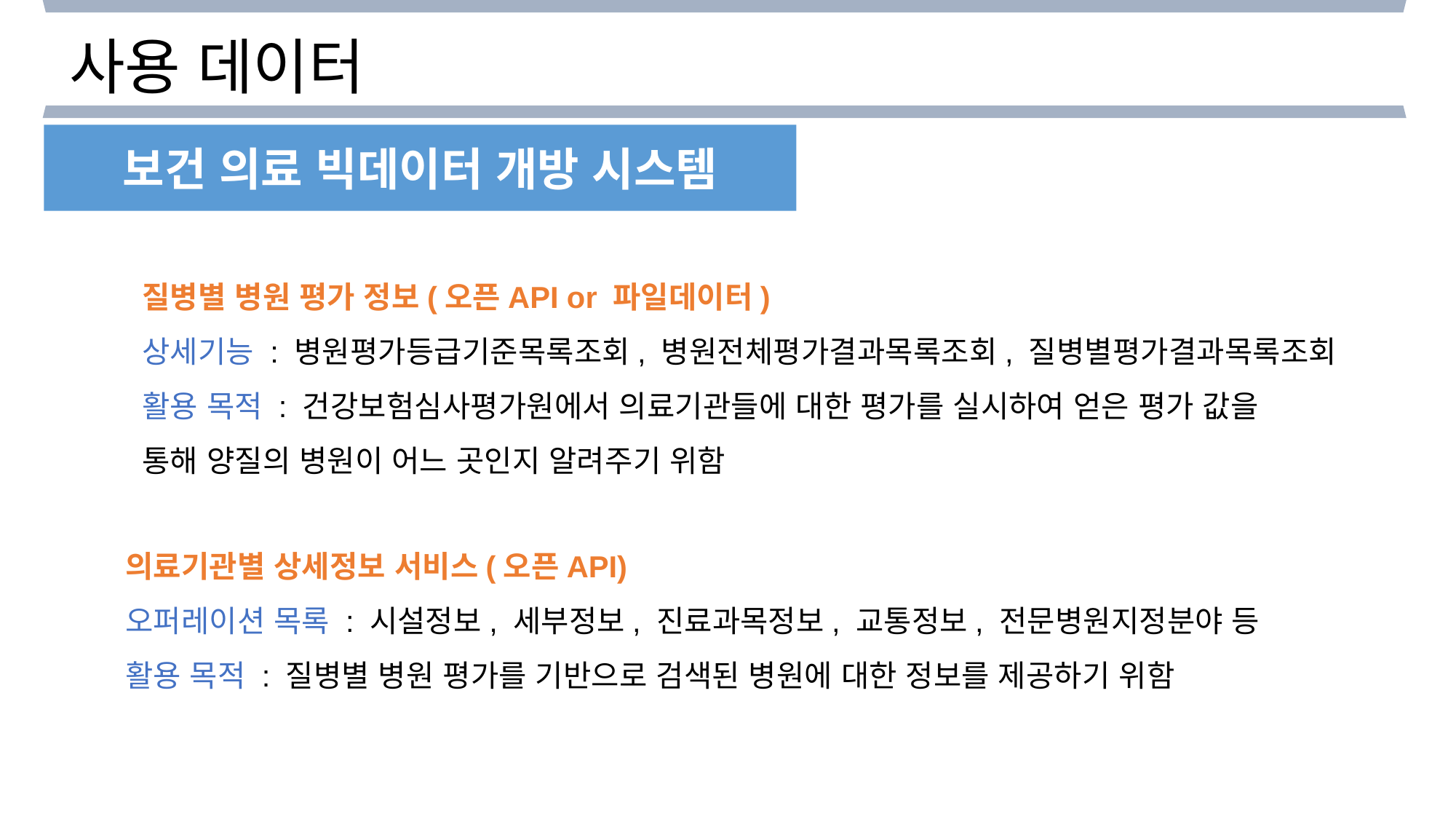

사용 데이터

보건 의료 빅데이터 개방 시스템
질병별 병원 평가 정보(오픈API or 파일데이터)
상세기능 : 병원평가등급기준목록조회, 병원전체평가결과목록조회, 질병별평가결과목록조회
활용 목적 : 건강보험심사평가원에서 의료기관들에 대한 평가를 실시하여 얻은 평가 값을
통해 양질의 병원이 어느 곳인지 알려주기 위함
의료기관별 상세정보 서비스(오픈API)
오퍼레이션 목록 : 시설정보, 세부정보, 진료과목정보, 교통정보, 전문병원지정분야 등
활용 목적 : 질병별 병원 평가를 기반으로 검색된 병원에 대한 정보를 제공하기 위함